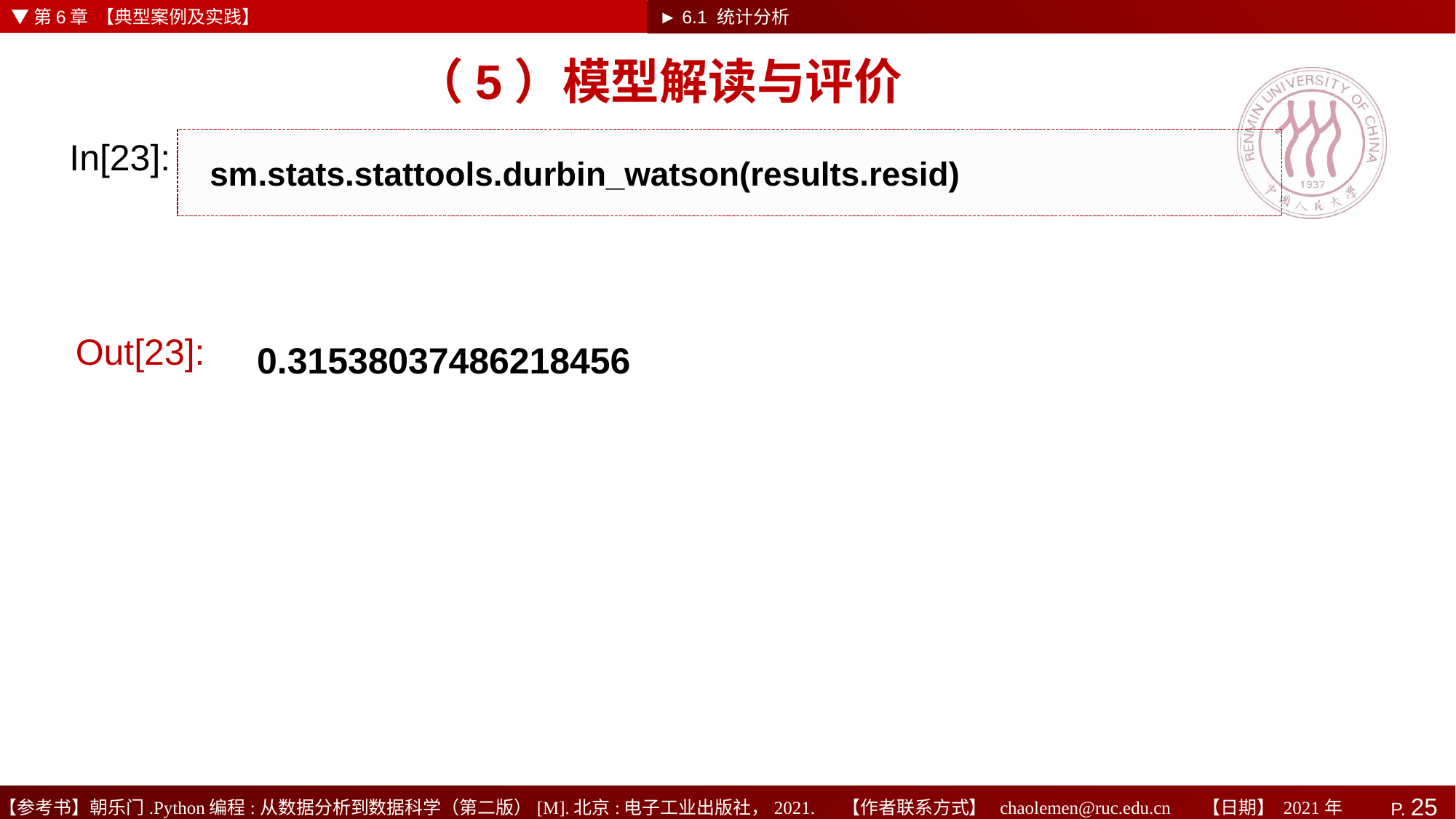

▼第6章  【典型案例及实践】
► 6.1 统计分析
# （5）模型解读与评价
In[23]:
sm.stats.stattools.durbin_watson(results.resid)
Out[23]:
0.31538037486218456